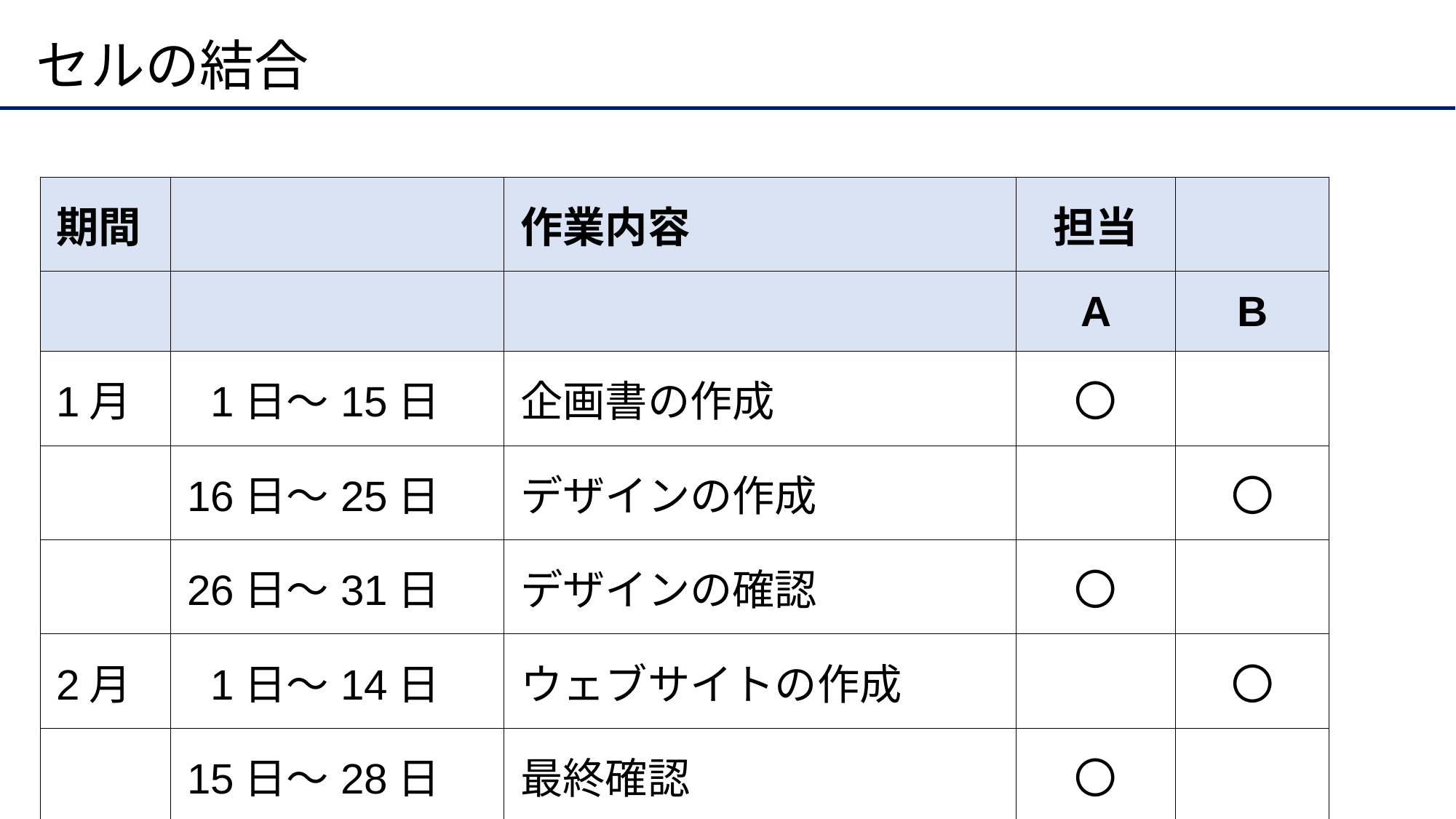

# セルの結合
| 期間 |  | 作業内容 | 担当 |  |
| --- | --- | --- | --- | --- |
|  |  |  | A | B |
| 1月 | 1日～15日 | 企画書の作成 | 〇 |  |
|  | 16日～25日 | デザインの作成 |  | 〇 |
|  | 26日～31日 | デザインの確認 | 〇 |  |
| 2月 | 1日～14日 | ウェブサイトの作成 |  | 〇 |
|  | 15日～28日 | 最終確認 | 〇 |  |